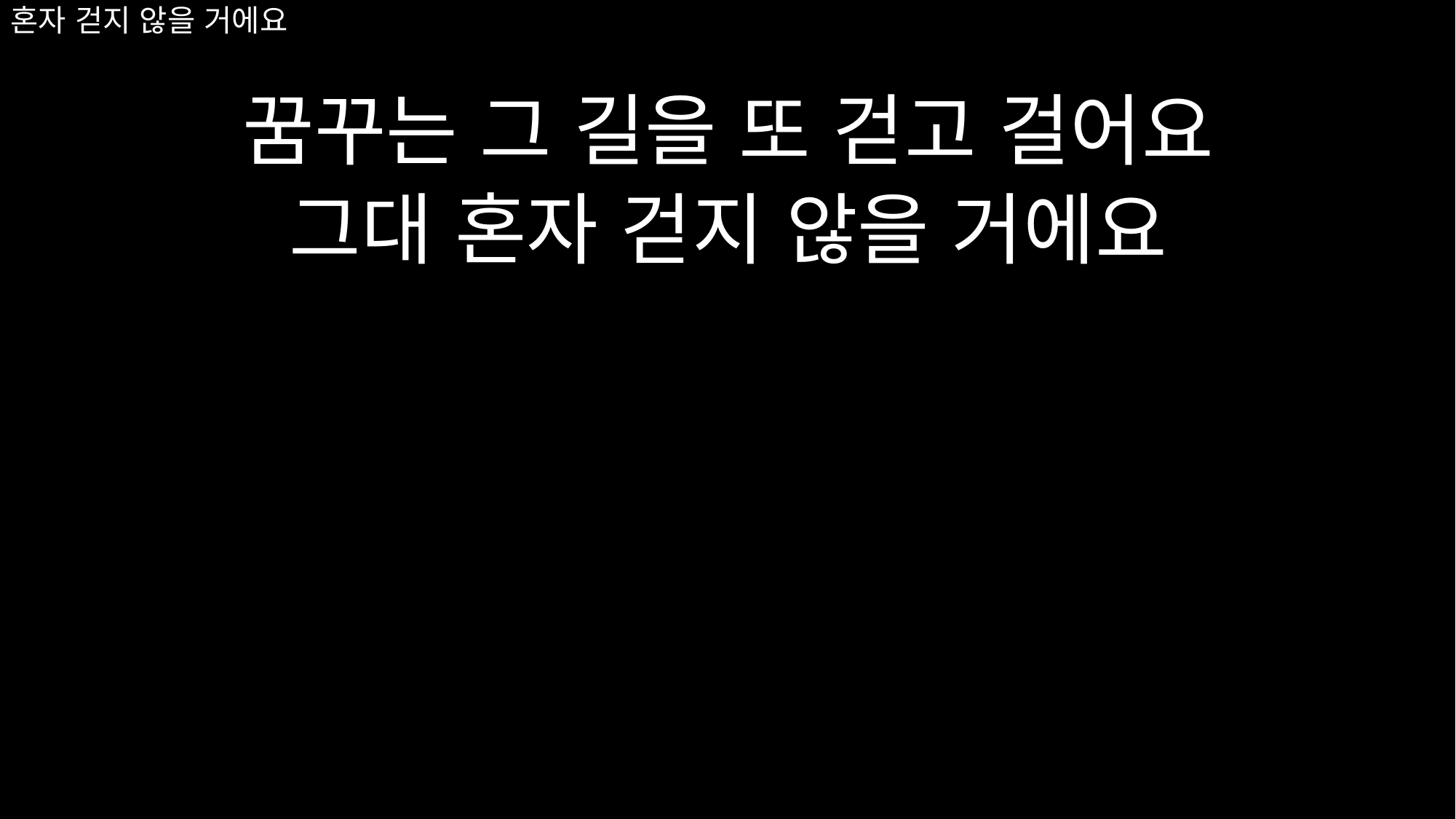

꿈꾸는 그 길을 또 걷고 걸어요
그대 혼자 걷지 않을 거에요

# 혼자 걷지 않을 거에요